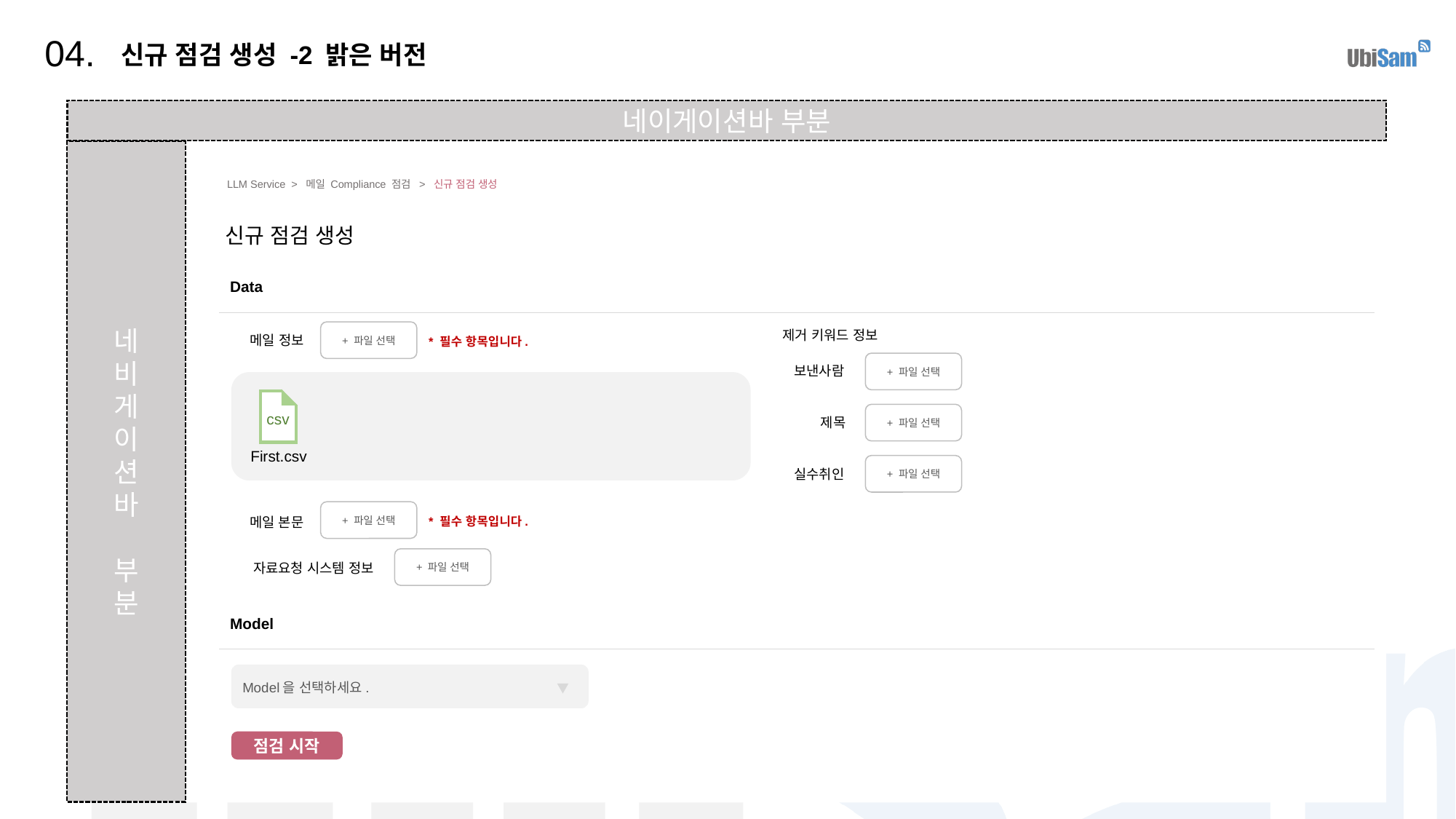

# 신규 점검 생성 -2 밝은 버전
04.

네이게이션바 부분
네
비
게
이
션
바

부
분
LLM Service  >  메일 Compliance 점검  >  신규 점검 생성
신규 점검 생성
Data
제거 키워드 정보
+ 파일 선택
메일 정보
* 필수 항목입니다.
+ 파일 선택
보낸사람

csv
First.csv
+ 파일 선택
제목
+ 파일 선택
실수취인
+ 파일 선택
메일 본문
* 필수 항목입니다.
+ 파일 선택
자료요청 시스템 정보
Model

Model을 선택하세요.

점검 시작